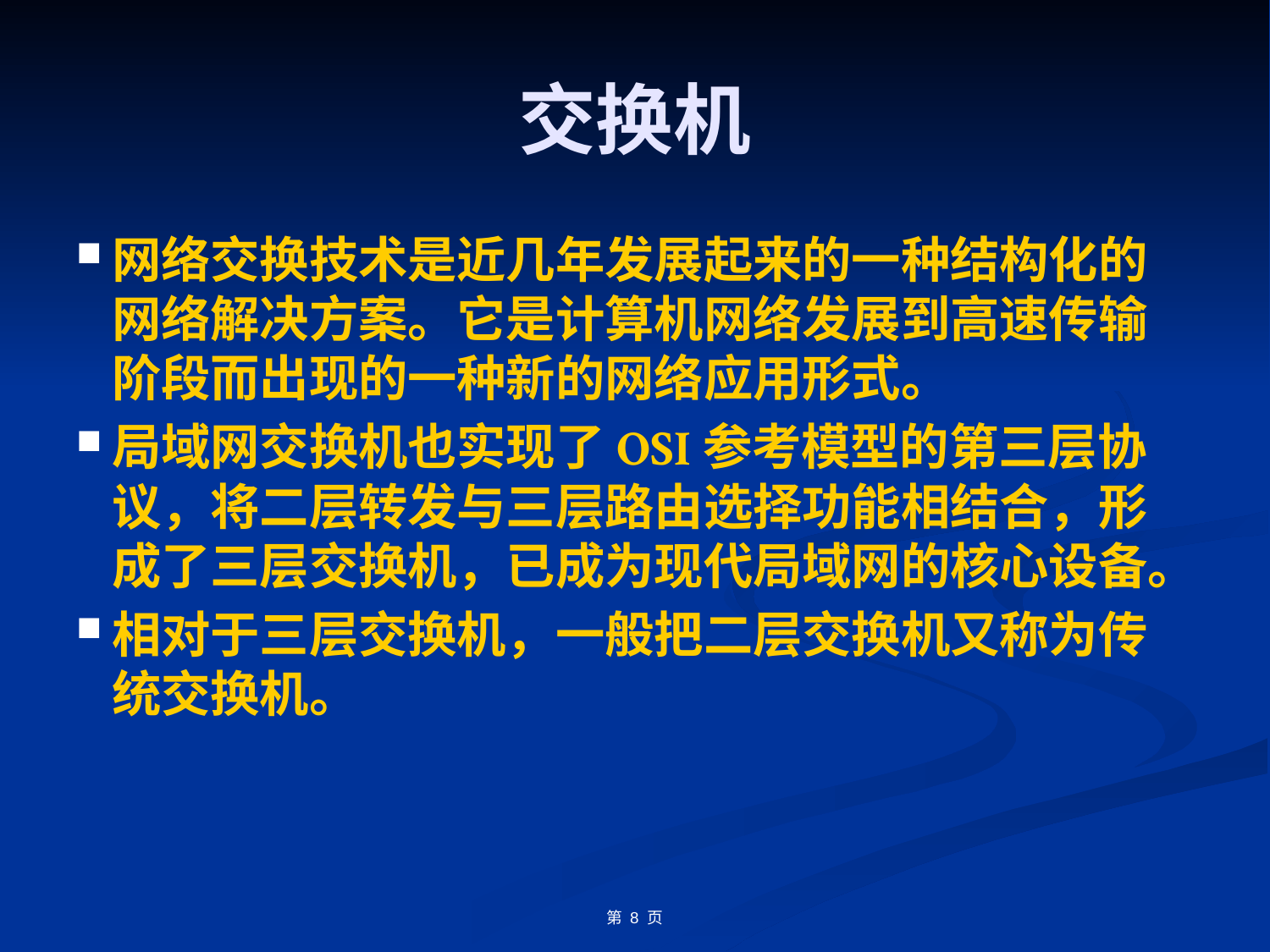

# 交换机
网络交换技术是近几年发展起来的一种结构化的网络解决方案。它是计算机网络发展到高速传输阶段而出现的一种新的网络应用形式。
局域网交换机也实现了OSI参考模型的第三层协议，将二层转发与三层路由选择功能相结合，形成了三层交换机，已成为现代局域网的核心设备。
相对于三层交换机，一般把二层交换机又称为传统交换机。
第 8 页